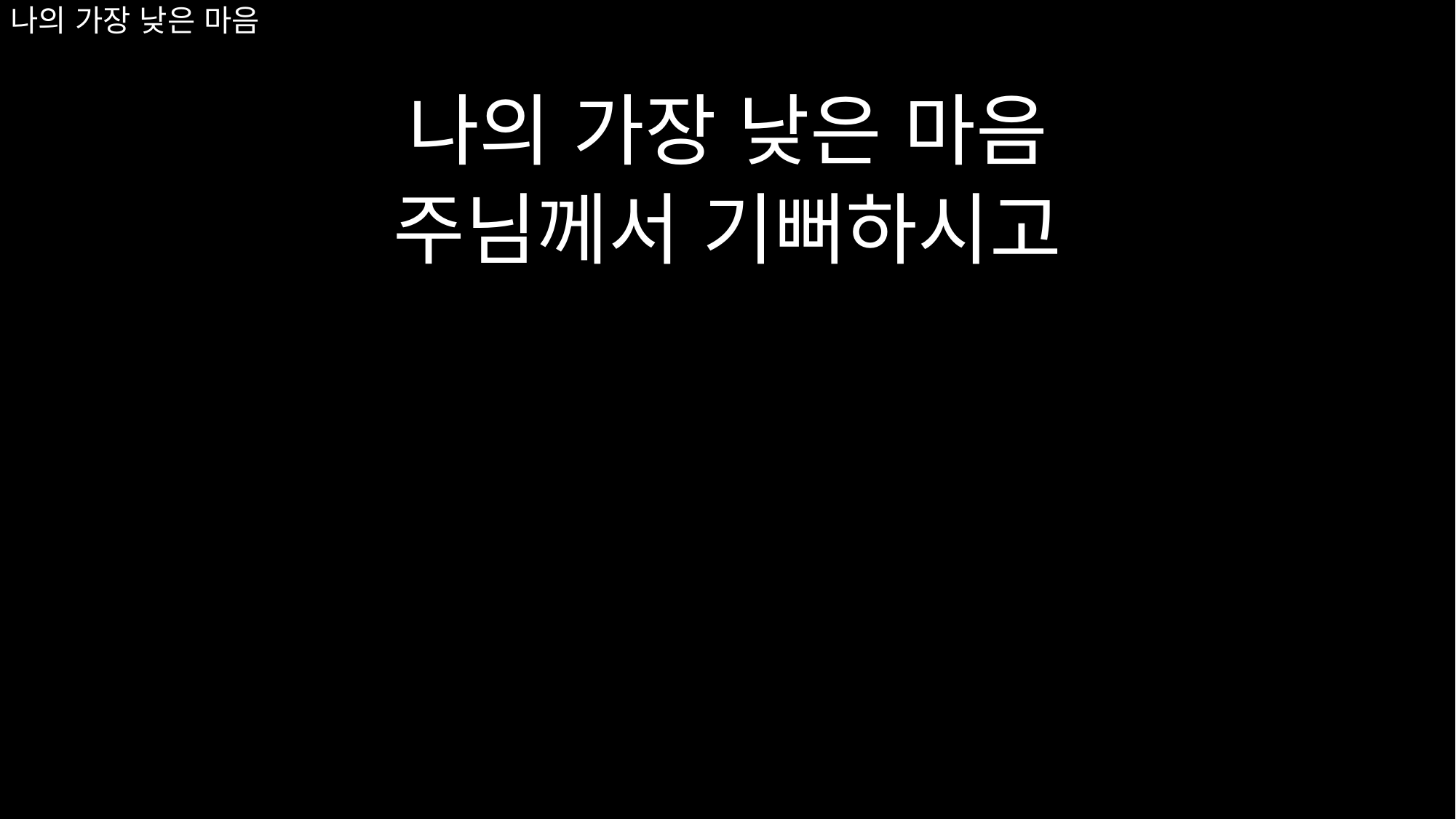

나의 가장 낮은 마음
주님께서 기뻐하시고

# 나의 가장 낮은 마음